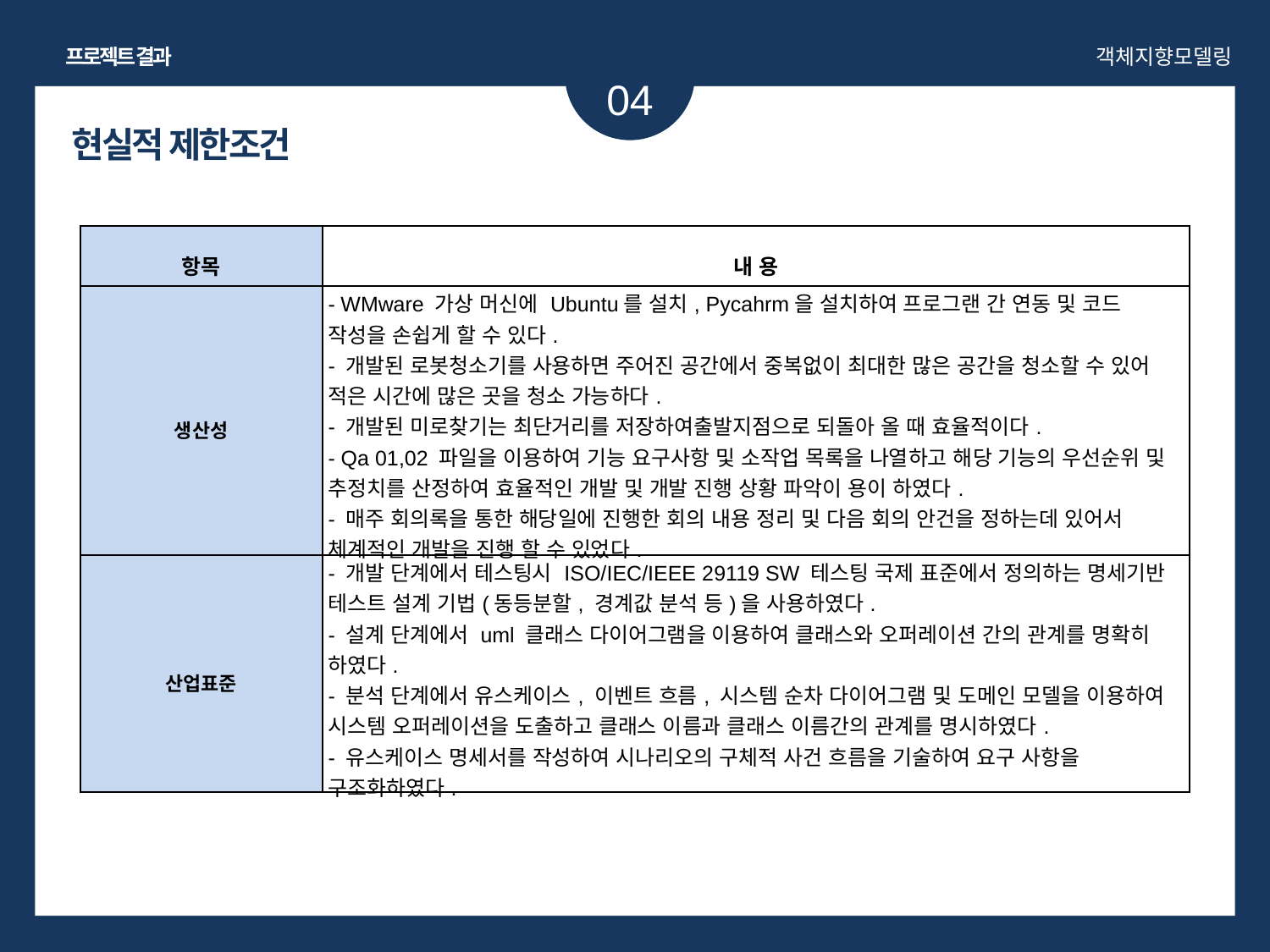

프로젝트 결과
객체지향모델링
04

현실적 제한조건

| 항목 | 내 용 |
| --- | --- |
| 생산성 | - WMware 가상 머신에 Ubuntu를 설치, Pycahrm을 설치하여 프로그랜 간 연동 및 코드 작성을 손쉽게 할 수 있다. - 개발된 로봇청소기를 사용하면 주어진 공간에서 중복없이 최대한 많은 공간을 청소할 수 있어 적은 시간에 많은 곳을 청소 가능하다. - 개발된 미로찾기는 최단거리를 저장하여출발지점으로 되돌아 올 때 효율적이다. - Qa 01,02 파일을 이용하여 기능 요구사항 및 소작업 목록을 나열하고 해당 기능의 우선순위 및 추정치를 산정하여 효율적인 개발 및 개발 진행 상황 파악이 용이 하였다. - 매주 회의록을 통한 해당일에 진행한 회의 내용 정리 및 다음 회의 안건을 정하는데 있어서 체계적인 개발을 진행 할 수 있었다. |
| 산업표준 | - 개발 단계에서 테스팅시 ISO/IEC/IEEE 29119 SW 테스팅 국제 표준에서 정의하는 명세기반 테스트 설계 기법(동등분할, 경계값 분석 등)을 사용하였다. - 설계 단계에서 uml 클래스 다이어그램을 이용하여 클래스와 오퍼레이션 간의 관계를 명확히 하였다. - 분석 단계에서 유스케이스, 이벤트 흐름, 시스템 순차 다이어그램 및 도메인 모델을 이용하여 시스템 오퍼레이션을 도출하고 클래스 이름과 클래스 이름간의 관계를 명시하였다. - 유스케이스 명세서를 작성하여 시나리오의 구체적 사건 흐름을 기술하여 요구 사항을 구조화하였다. |